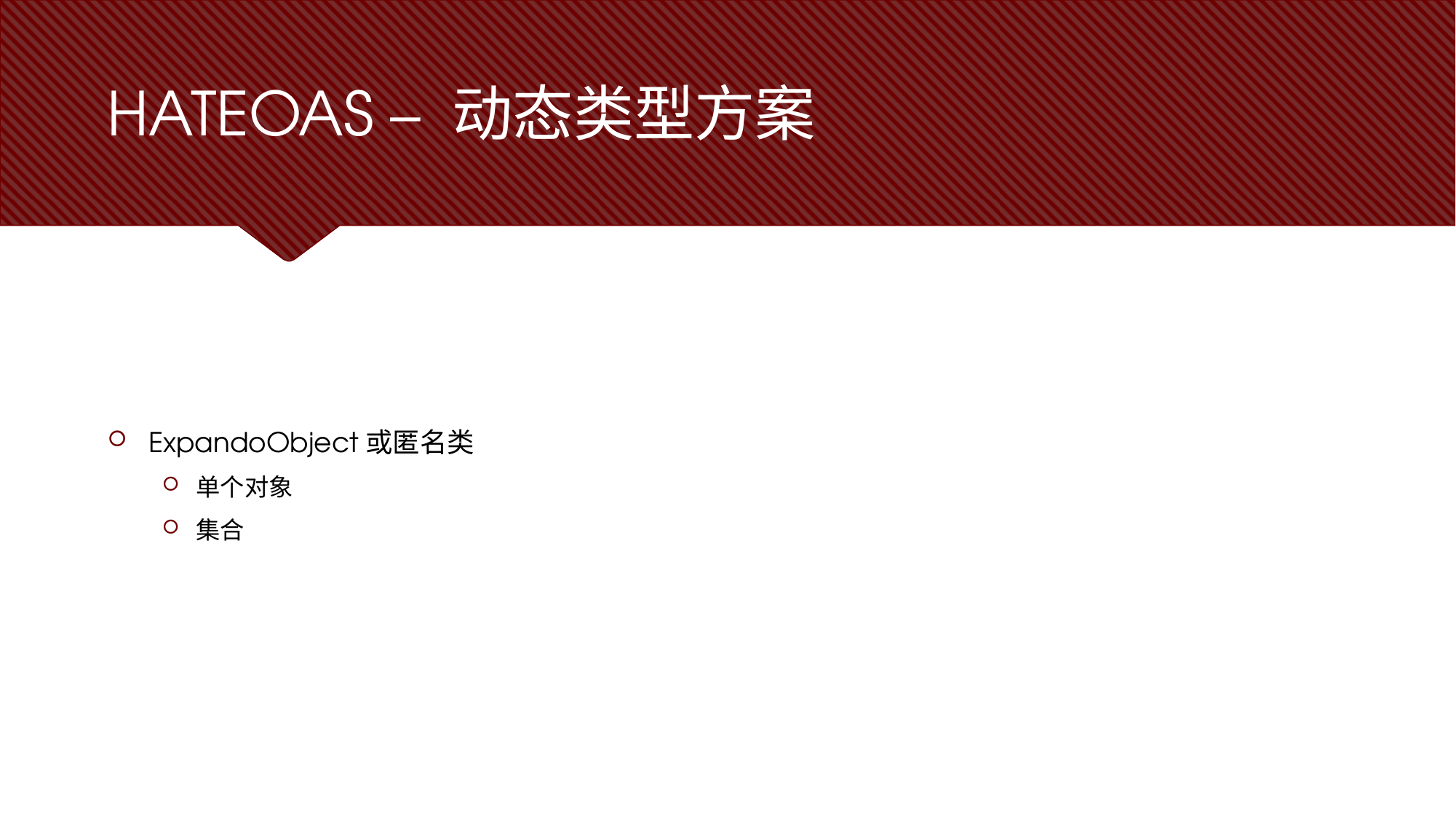

# HATEOAS – 动态类型方案
ExpandoObject或匿名类
单个对象
集合